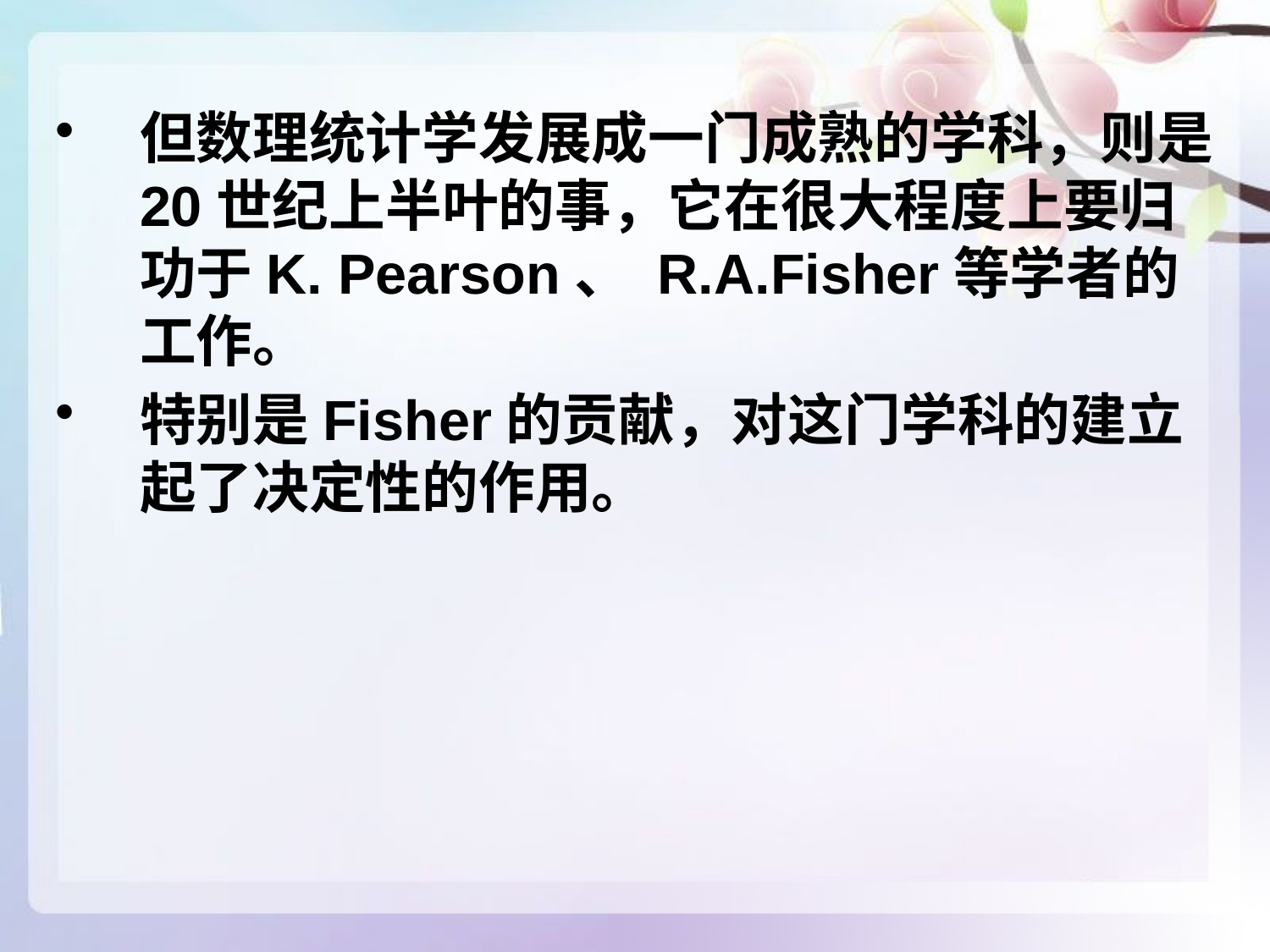

但数理统计学发展成一门成熟的学科，则是20世纪上半叶的事，它在很大程度上要归功于K. Pearson、 R.A.Fisher等学者的工作。
特别是Fisher的贡献，对这门学科的建立起了决定性的作用。